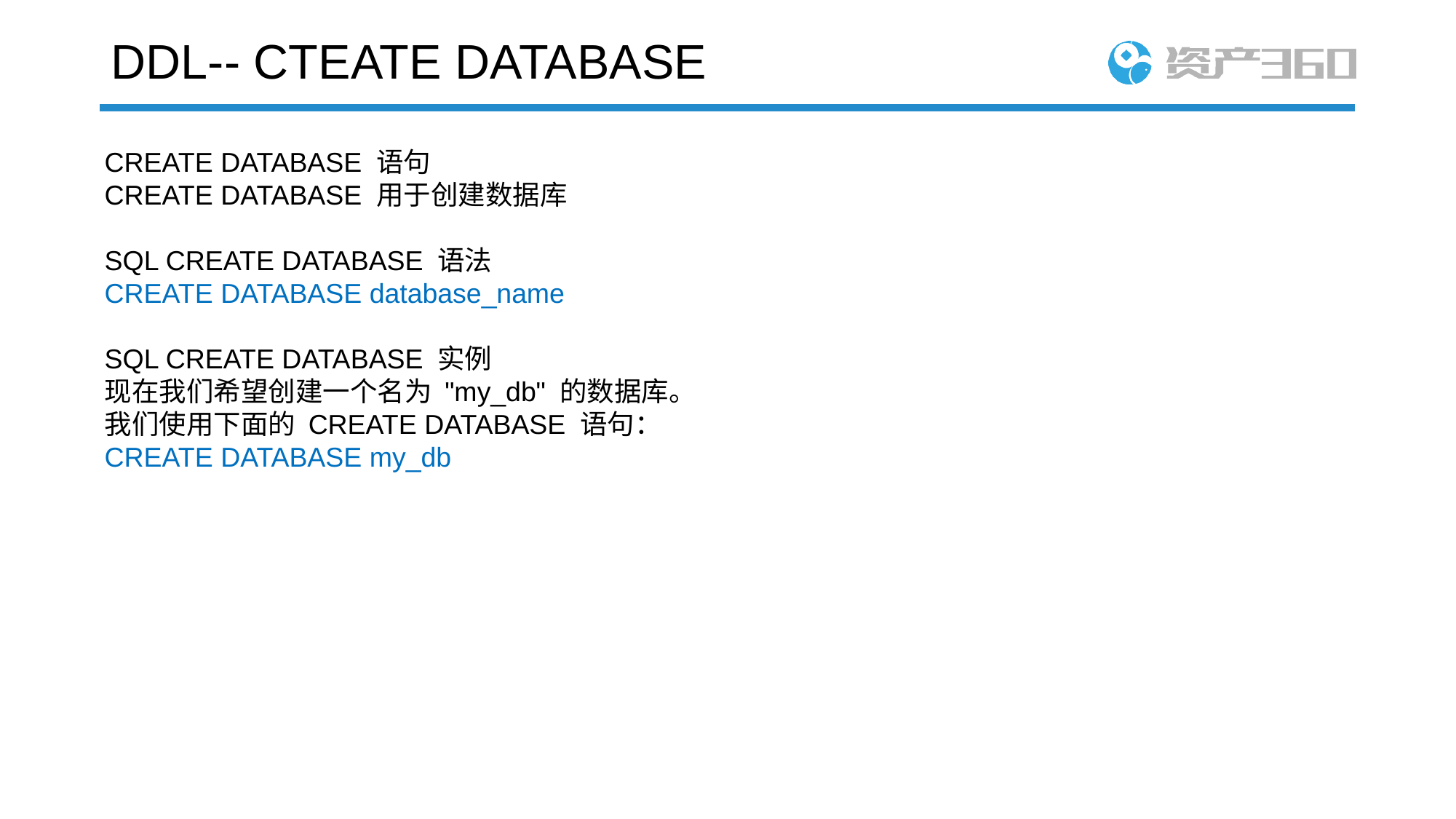

# DDL-- CTEATE DATABASE
CREATE DATABASE 语句
CREATE DATABASE 用于创建数据库

SQL CREATE DATABASE 语法
CREATE DATABASE database_name

SQL CREATE DATABASE 实例
现在我们希望创建一个名为 "my_db" 的数据库。
我们使用下面的 CREATE DATABASE 语句：
CREATE DATABASE my_db
19